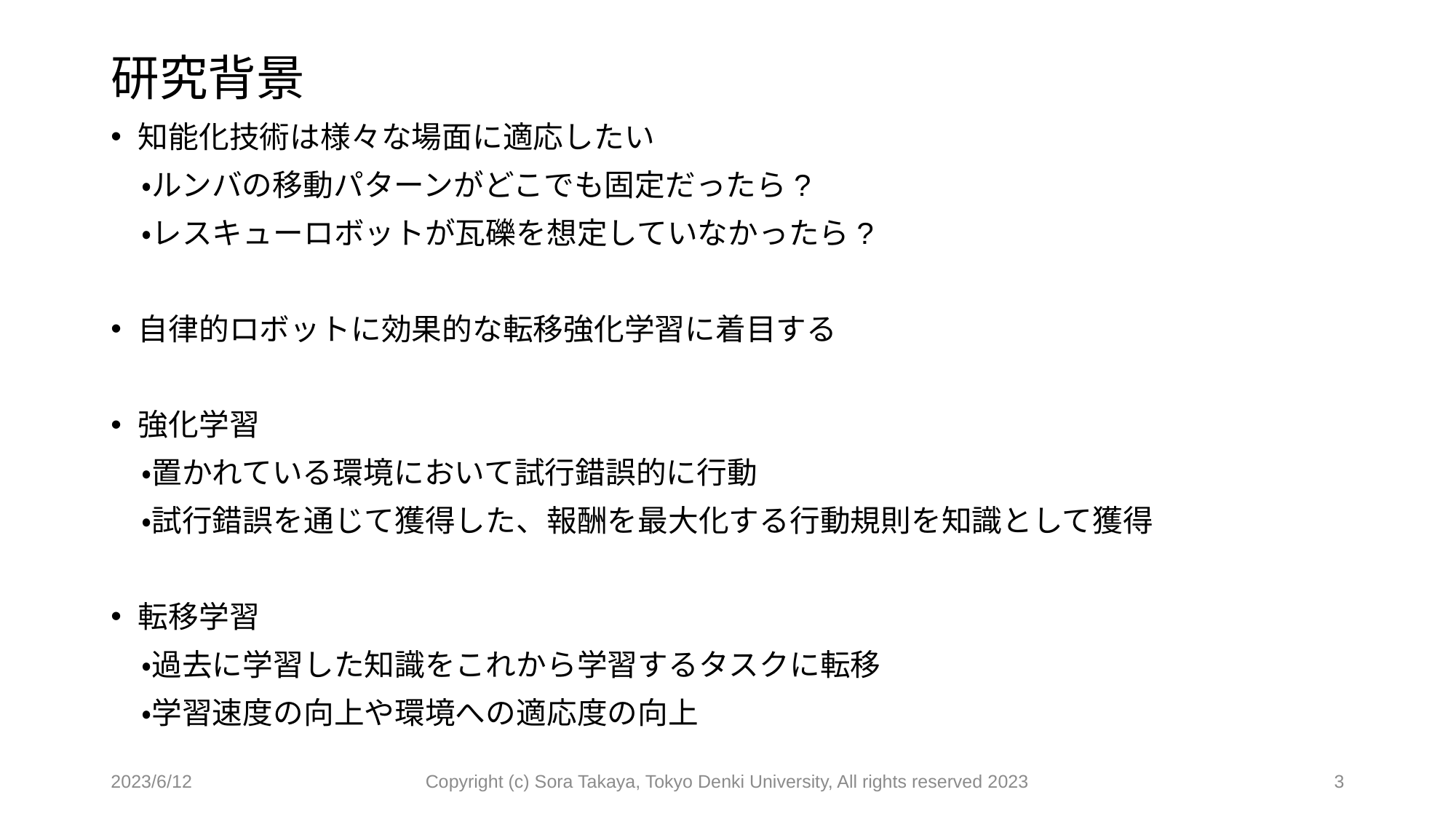

# 研究背景
知能化技術は様々な場面に適応したい
　・ルンバの移動パターンがどこでも固定だったら?
　・レスキューロボットが瓦礫を想定していなかったら?

自律的ロボットに効果的な転移強化学習に着目する

強化学習
　・置かれている環境において試行錯誤的に行動
　・試行錯誤を通じて獲得した、報酬を最大化する行動規則を知識として獲得

転移学習
　・過去に学習した知識をこれから学習するタスクに転移
　・学習速度の向上や環境への適応度の向上
2023/6/12
3
Copyright (c) Sora Takaya, Tokyo Denki University, All rights reserved 2023